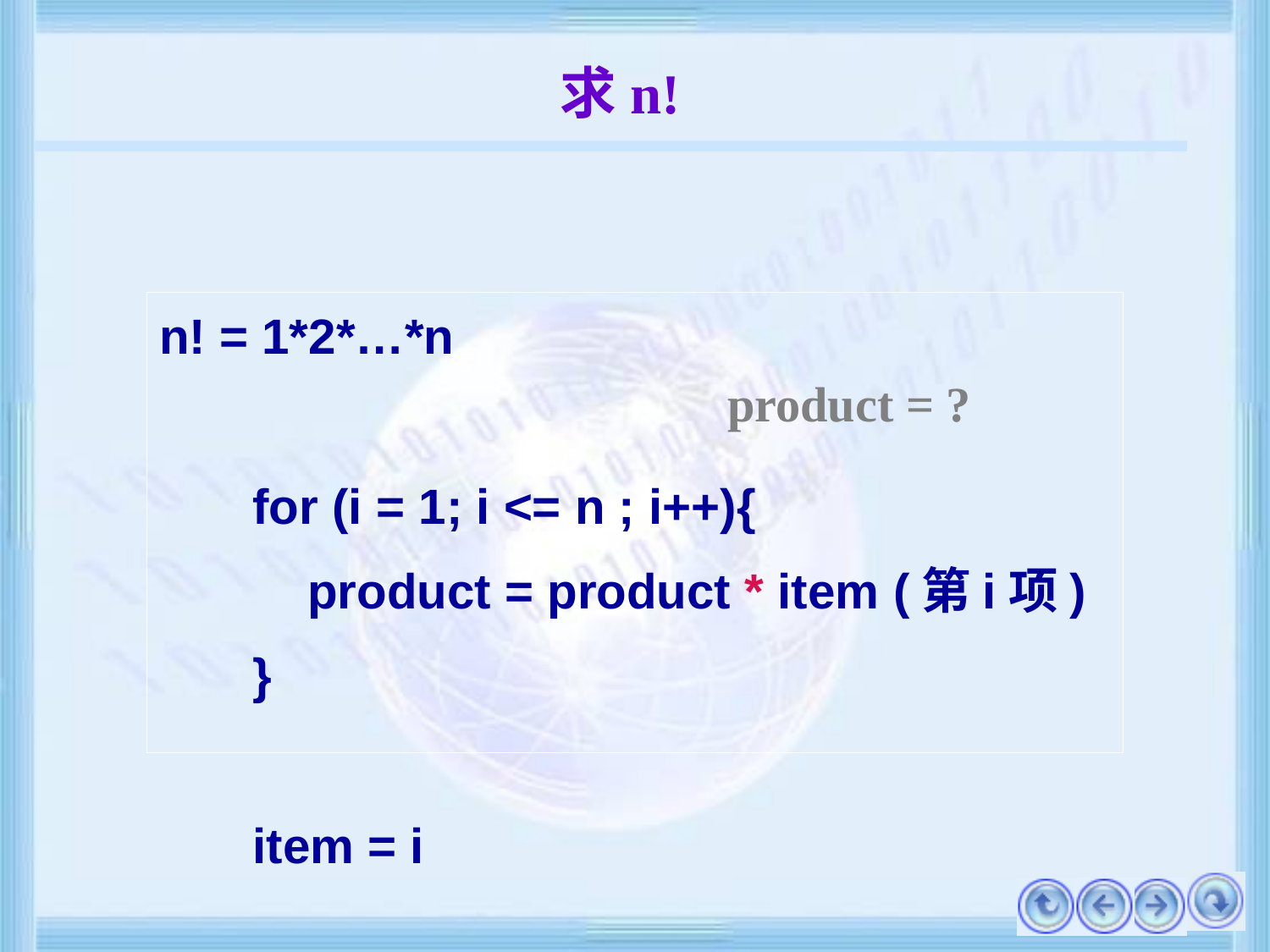

# 求n!
n! = 1*2*…*n

for (i = 1; i <= n ; i++){
    product = product * item (第i项)
}

item = i
product = ?